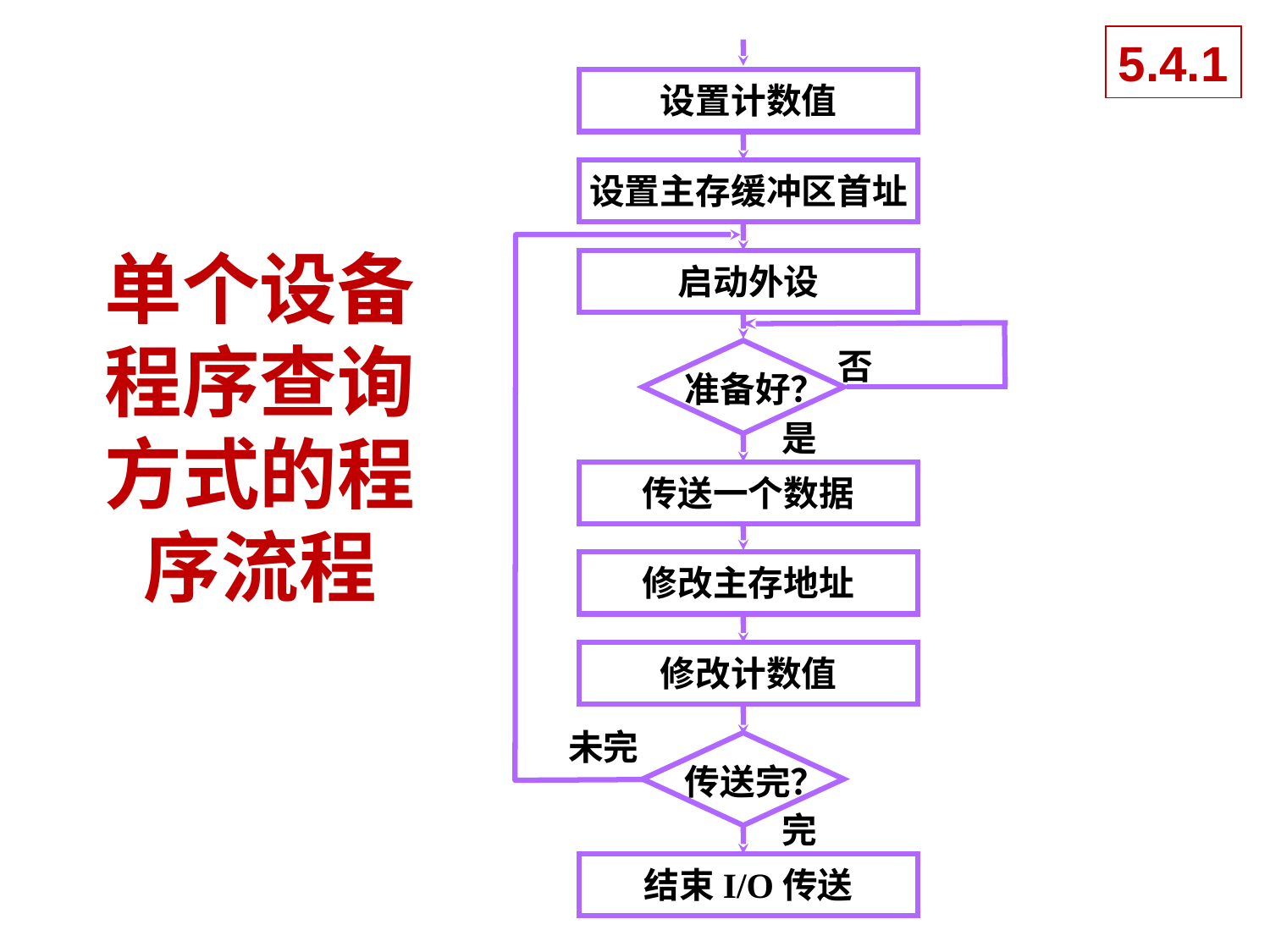

5.4.1

设置计数值

设置主存缓冲区首址

未完
单个设备程序查询方式的程序流程
启动外设

否

准备好？
是

传送一个数据

修改主存地址

修改计数值

传送完？
完

结束I/O传送